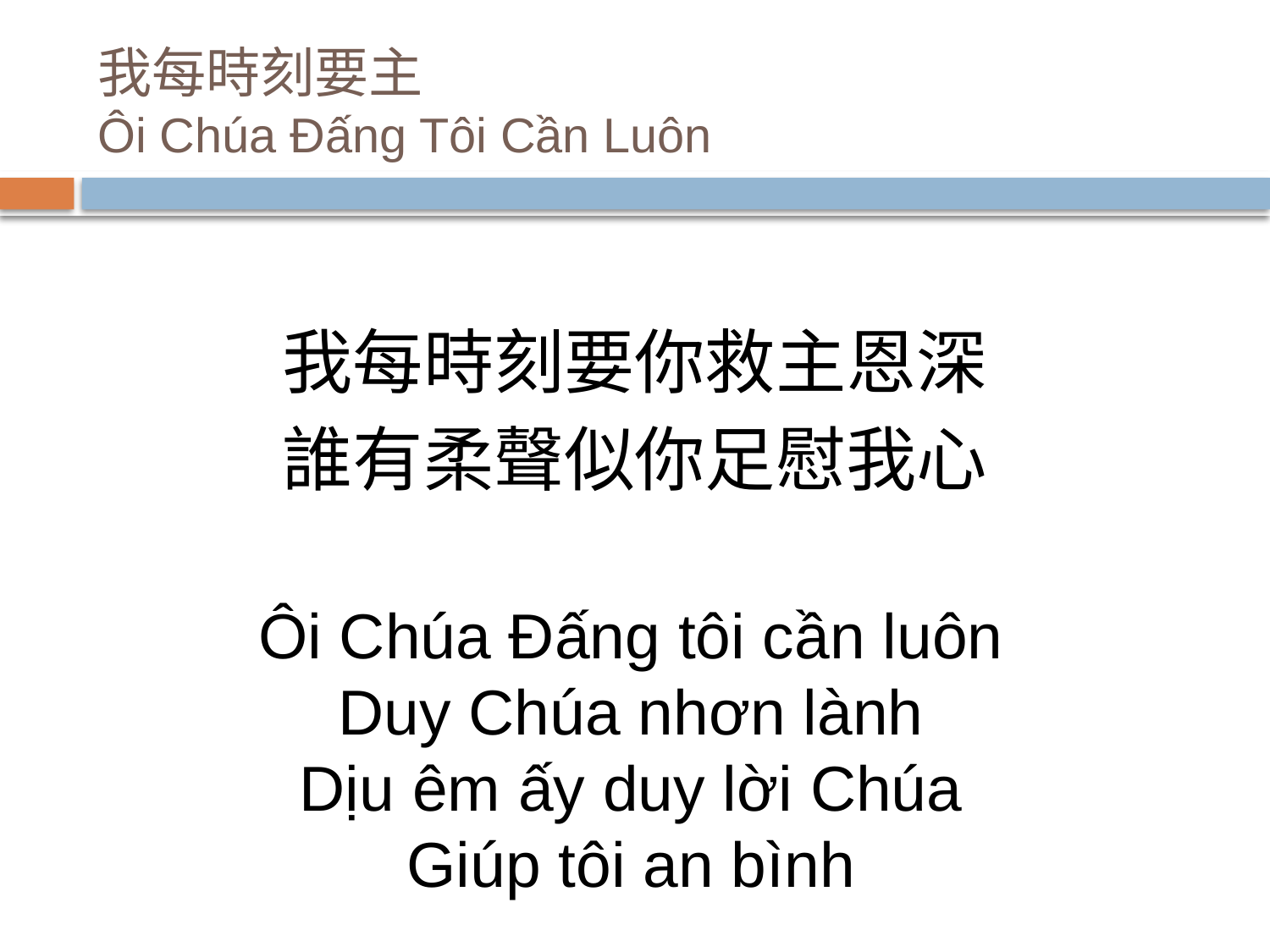

# 我每時刻要主 Ôi Chúa Đấng Tôi Cần Luôn
我每時刻要你救主恩深
誰有柔聲似你足慰我心
 Ôi Chúa Đấng tôi cần luôn
Duy Chúa nhơn lành
Dịu êm ấy duy lời Chúa
Giúp tôi an bình